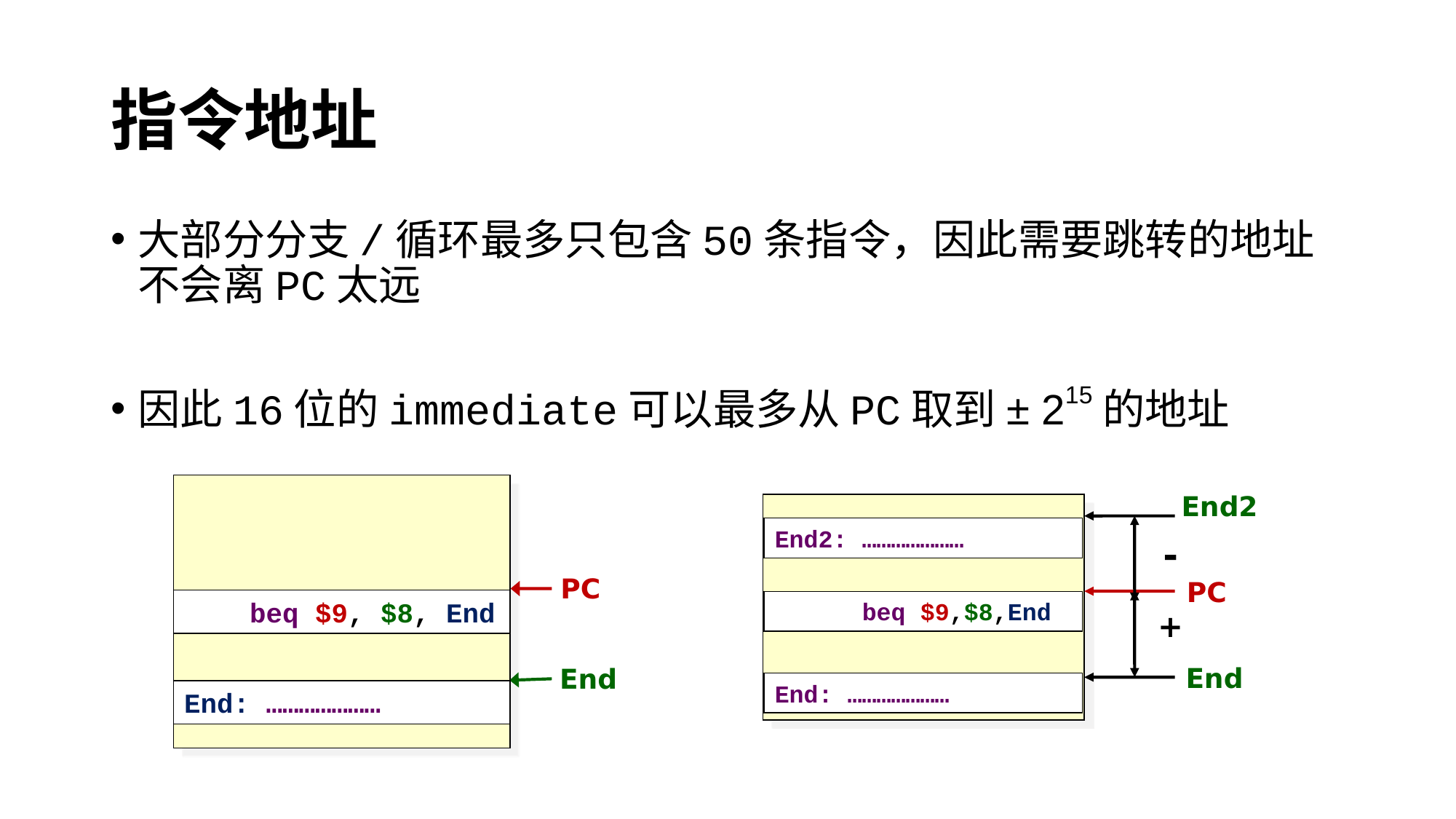

# 指令地址
大部分分支/循环最多只包含50条指令，因此需要跳转的地址不会离PC太远

因此16位的immediate可以最多从PC取到± 215的地址

PC

    beq $9, $8, End
End

End: …………………
End2

End2: …………………
-
PC
      beq $9,$8,End

+
End
End: …………………